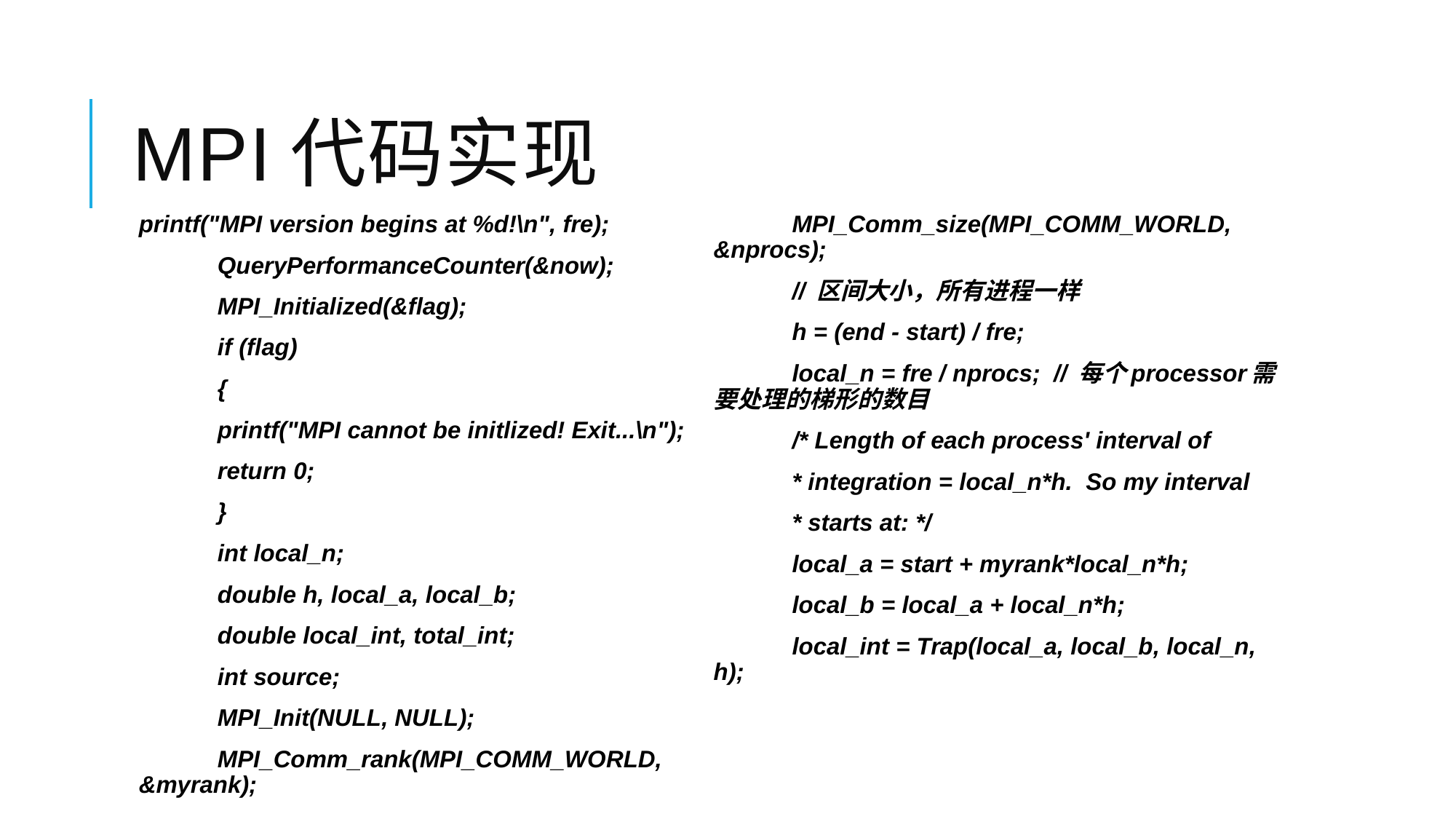

# MPI代码实现
printf("MPI version begins at %d!\n", fre);
	QueryPerformanceCounter(&now);
	MPI_Initialized(&flag);
	if (flag)
	{
		printf("MPI cannot be initlized! Exit...\n");
		return 0;
	}
	int local_n;
	double h, local_a, local_b;
	double local_int, total_int;
	int source;
	MPI_Init(NULL, NULL);
	MPI_Comm_rank(MPI_COMM_WORLD, &myrank);
	MPI_Comm_size(MPI_COMM_WORLD, &nprocs);
 	// 区间大小，所有进程一样
	h = (end - start) / fre;
	local_n = fre / nprocs;  // 每个processor需要处理的梯形的数目
	/* Length of each process' interval of
	* integration = local_n*h.  So my interval
	* starts at: */
	local_a = start + myrank*local_n*h;
	local_b = local_a + local_n*h;
	local_int = Trap(local_a, local_b, local_n, h);